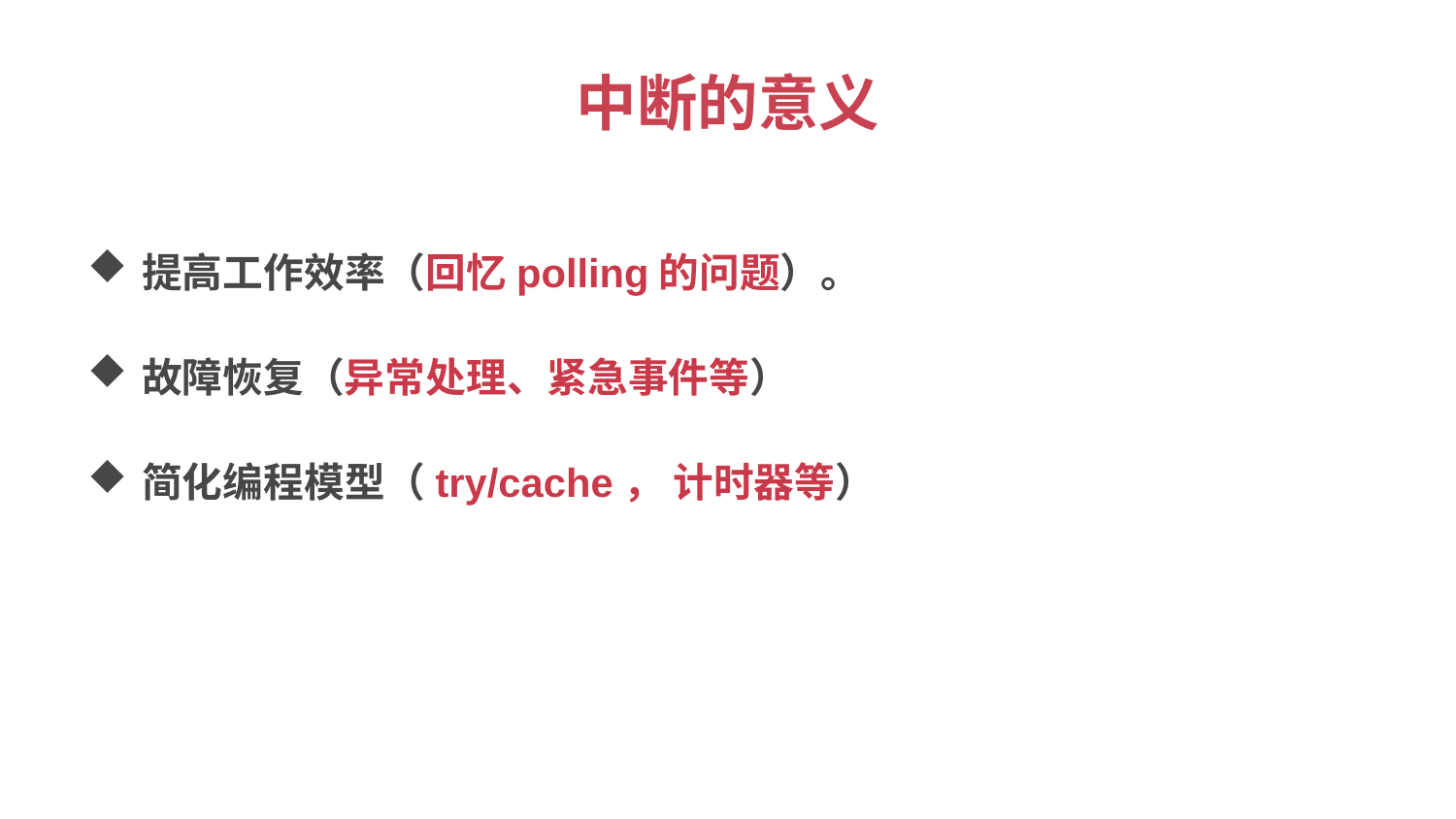

# 中断的意义
提高工作效率（回忆polling的问题）。
故障恢复（异常处理、紧急事件等）
简化编程模型（try/cache， 计时器等）